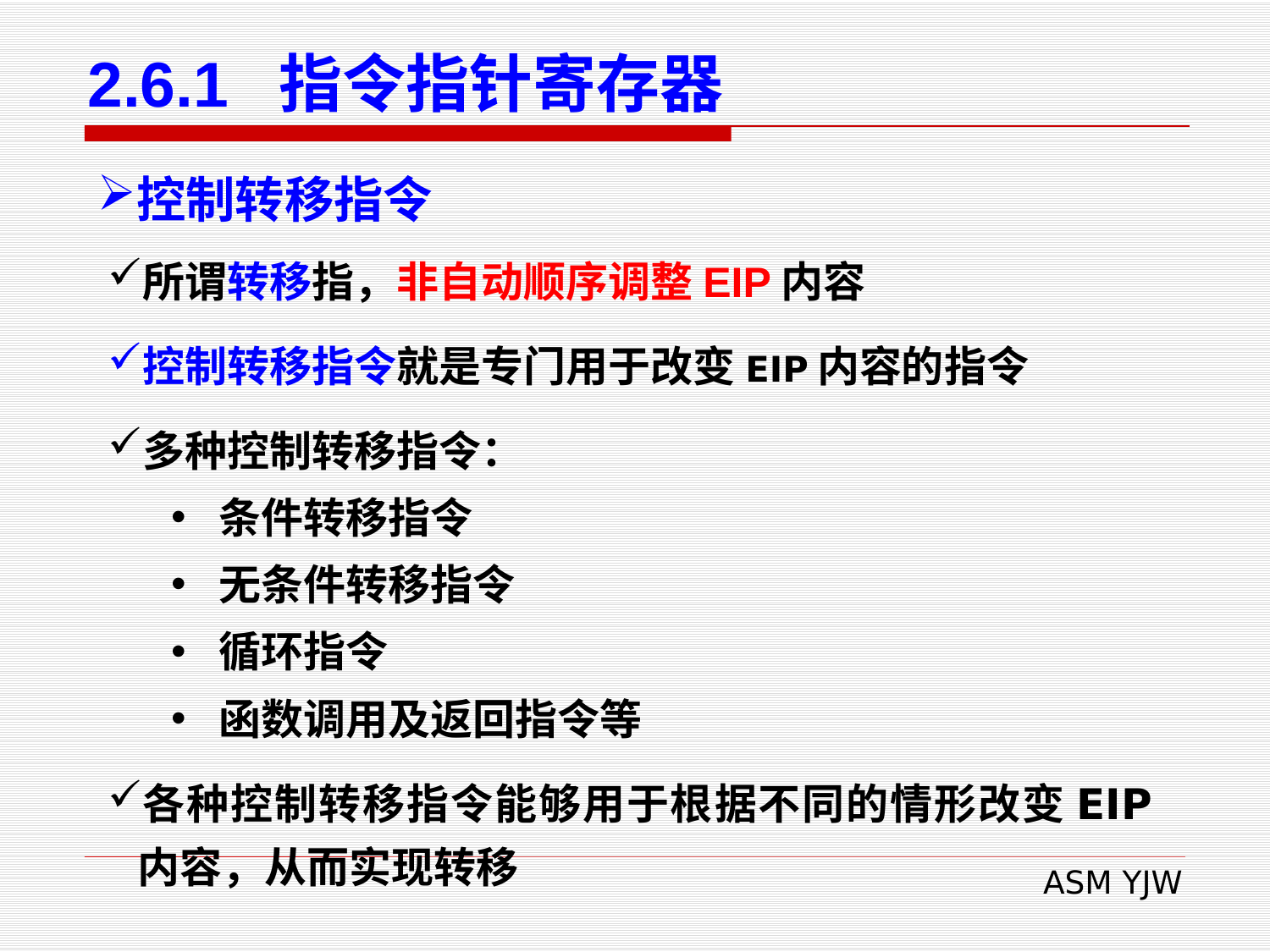

# 2.6.1  指令指针寄存器
控制转移指令
所谓转移指，非自动顺序调整EIP内容
控制转移指令就是专门用于改变EIP内容的指令
多种控制转移指令：
条件转移指令
无条件转移指令
循环指令
函数调用及返回指令等
各种控制转移指令能够用于根据不同的情形改变EIP内容，从而实现转移